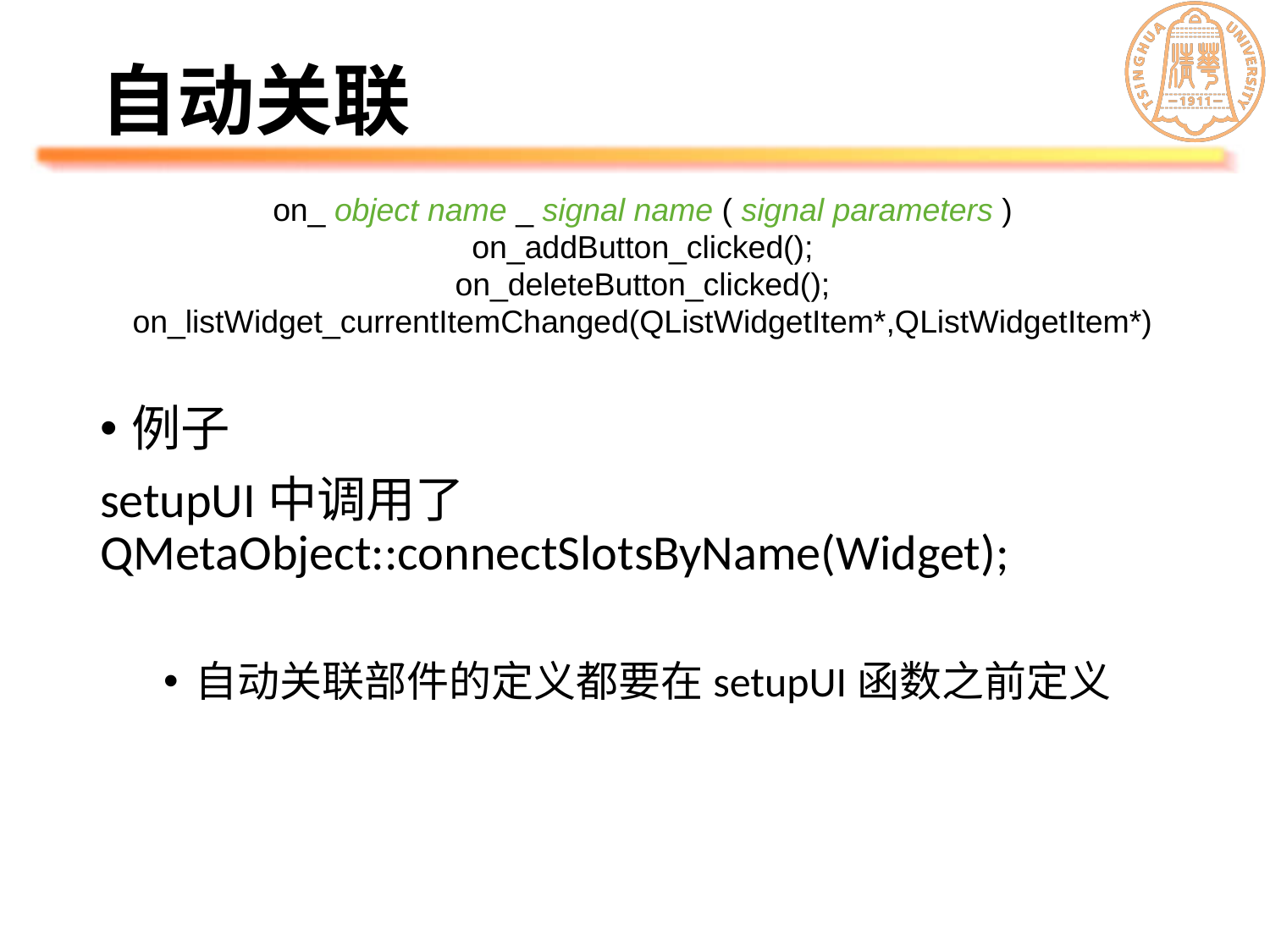

# 自动关联
on_ object name _ signal name ( signal parameters )
on_addButton_clicked();
on_deleteButton_clicked();
on_listWidget_currentItemChanged(QListWidgetItem*,QListWidgetItem*)
例子
setupUI中调用了QMetaObject::connectSlotsByName(Widget);

自动关联部件的定义都要在setupUI函数之前定义